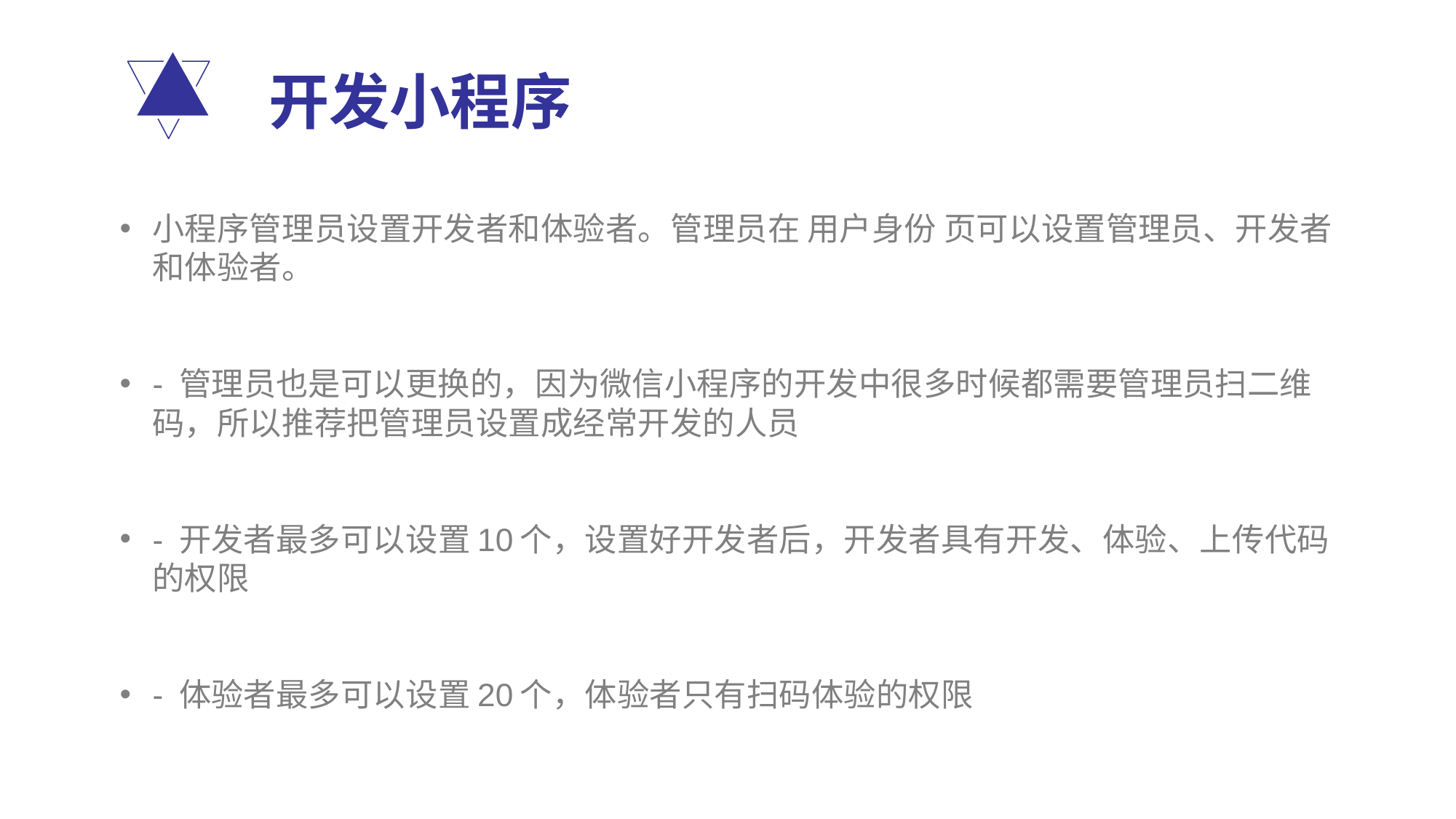

# 开发小程序
小程序管理员设置开发者和体验者。管理员在 用户身份 页可以设置管理员、开发者和体验者。

- 管理员也是可以更换的，因为微信小程序的开发中很多时候都需要管理员扫二维码，所以推荐把管理员设置成经常开发的人员

- 开发者最多可以设置10个，设置好开发者后，开发者具有开发、体验、上传代码的权限

- 体验者最多可以设置20个，体验者只有扫码体验的权限